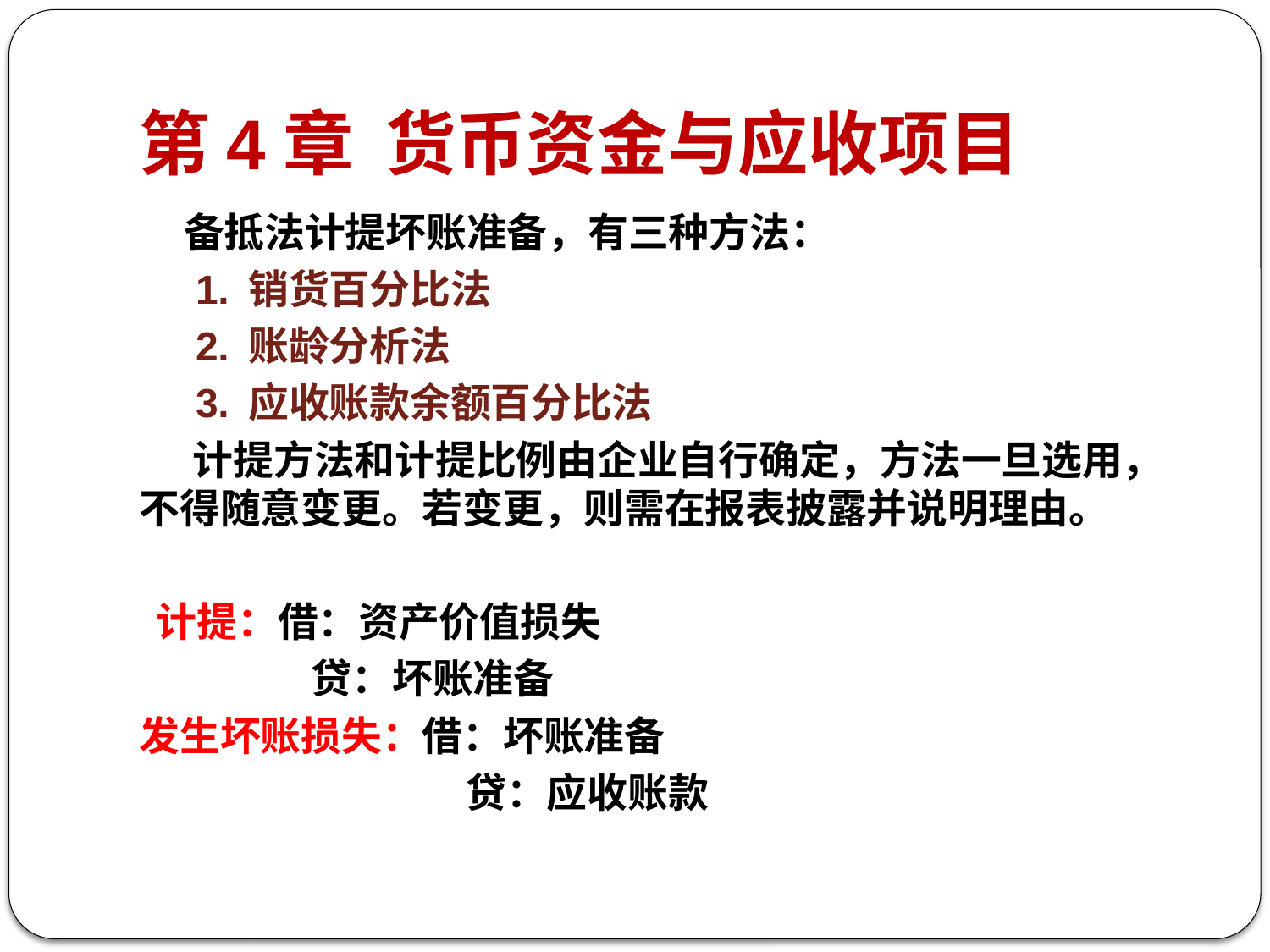

# 第4章  货币资金与应收项目
    备抵法计提坏账准备，有三种方法：
     1. 销货百分比法
     2. 账龄分析法
     3. 应收账款余额百分比法
     计提方法和计提比例由企业自行确定，方法一旦选用，不得随意变更。若变更，则需在报表披露并说明理由。

 计提：借：资产价值损失
                  贷：坏账准备
发生坏账损失：借：坏账准备
                                   贷：应收账款